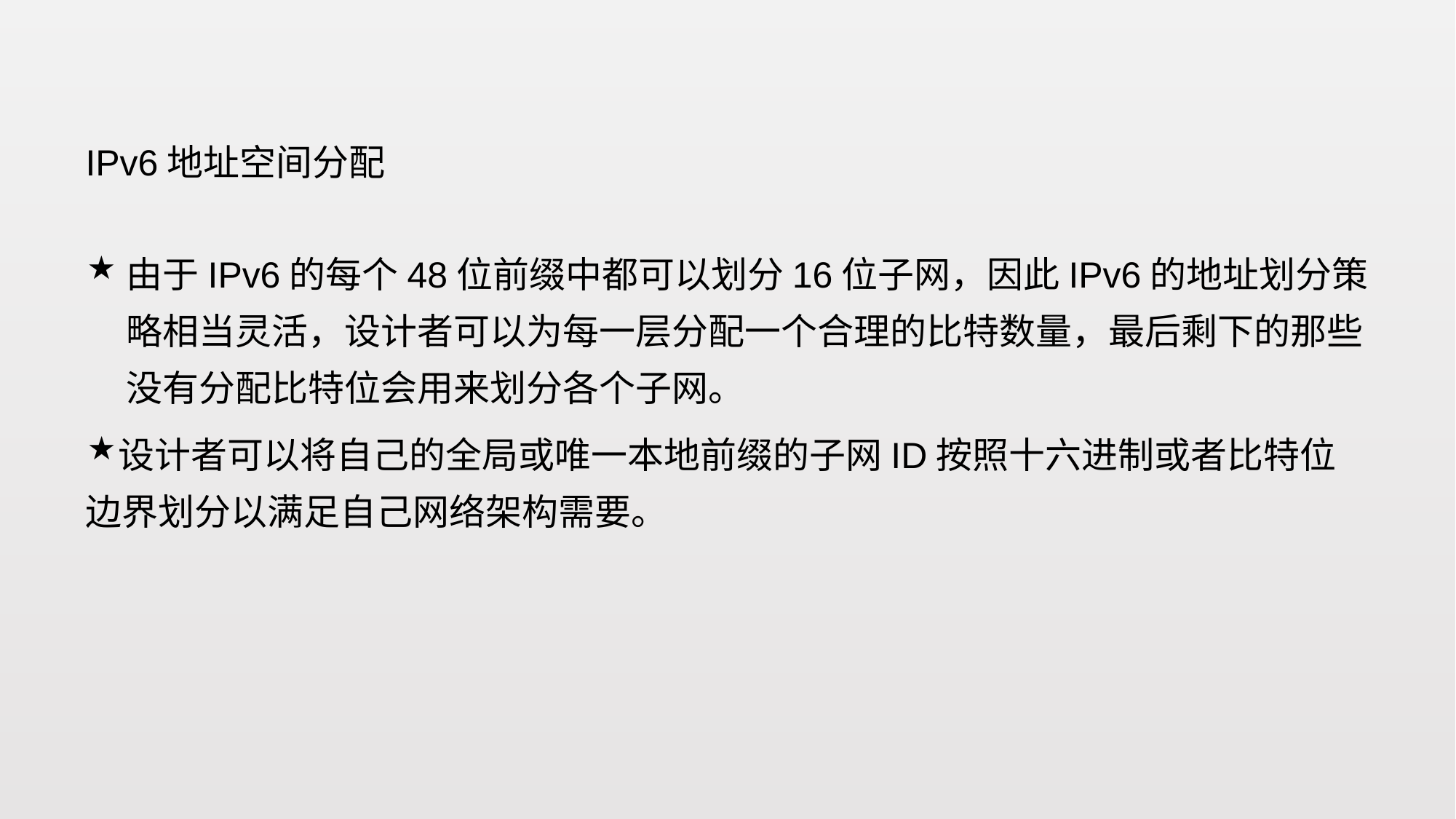

IPv6地址空间分配
由于IPv6的每个48位前缀中都可以划分16位子网，因此IPv6的地址划分策略相当灵活，设计者可以为每一层分配一个合理的比特数量，最后剩下的那些没有分配比特位会用来划分各个子网。
# 设计者可以将自己的全局或唯一本地前缀的子网ID按照十六进制或者比特位边界划分以满足自己网络架构需要。